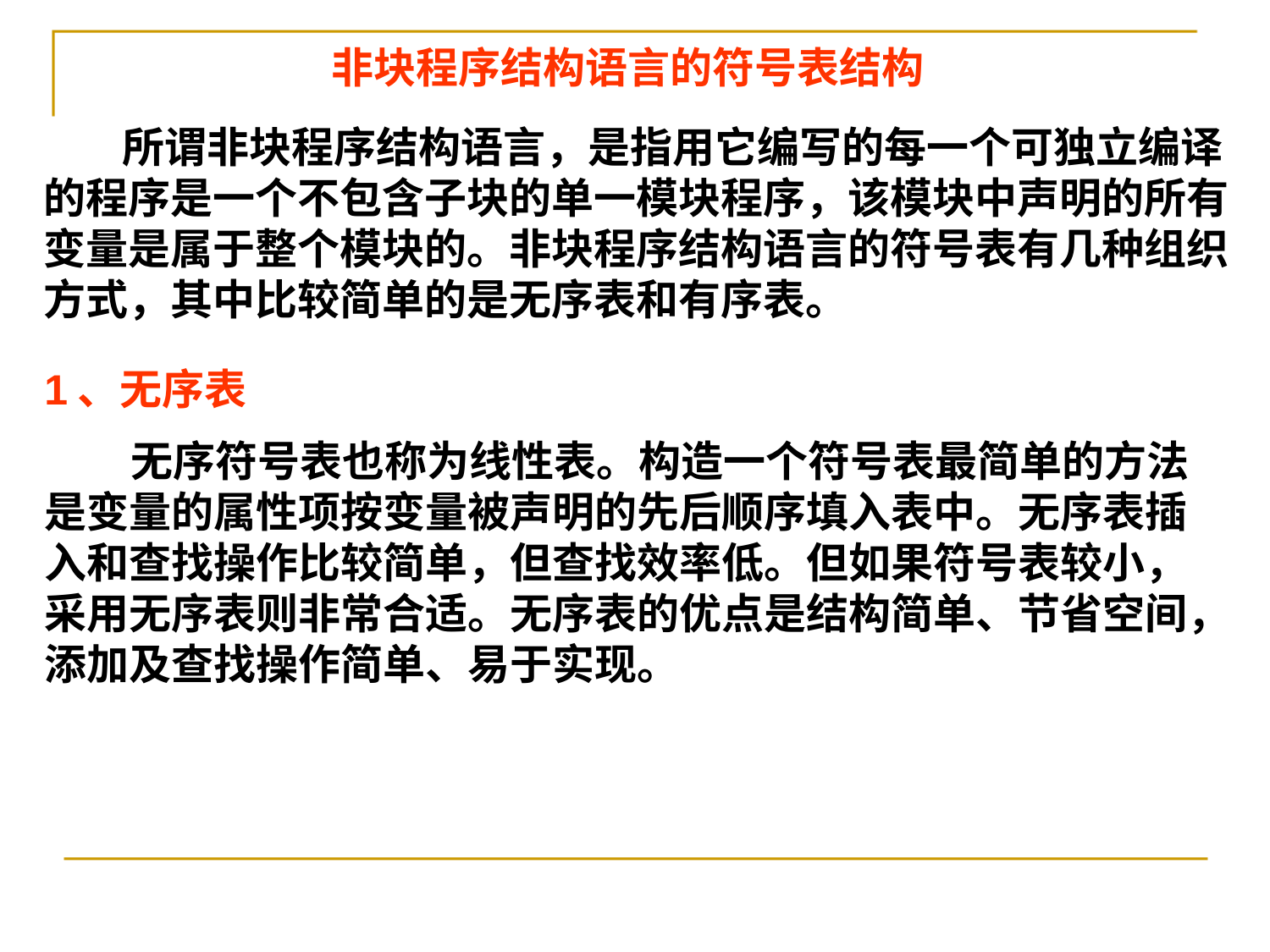

# 非块程序结构语言的符号表结构
         所谓非块程序结构语言，是指用它编写的每一个可独立编译的程序是一个不包含子块的单一模块程序，该模块中声明的所有变量是属于整个模块的。非块程序结构语言的符号表有几种组织方式，其中比较简单的是无序表和有序表。
1、无序表
        无序符号表也称为线性表。构造一个符号表最简单的方法是变量的属性项按变量被声明的先后顺序填入表中。无序表插入和查找操作比较简单，但查找效率低。但如果符号表较小，采用无序表则非常合适。无序表的优点是结构简单、节省空间，添加及查找操作简单、易于实现。